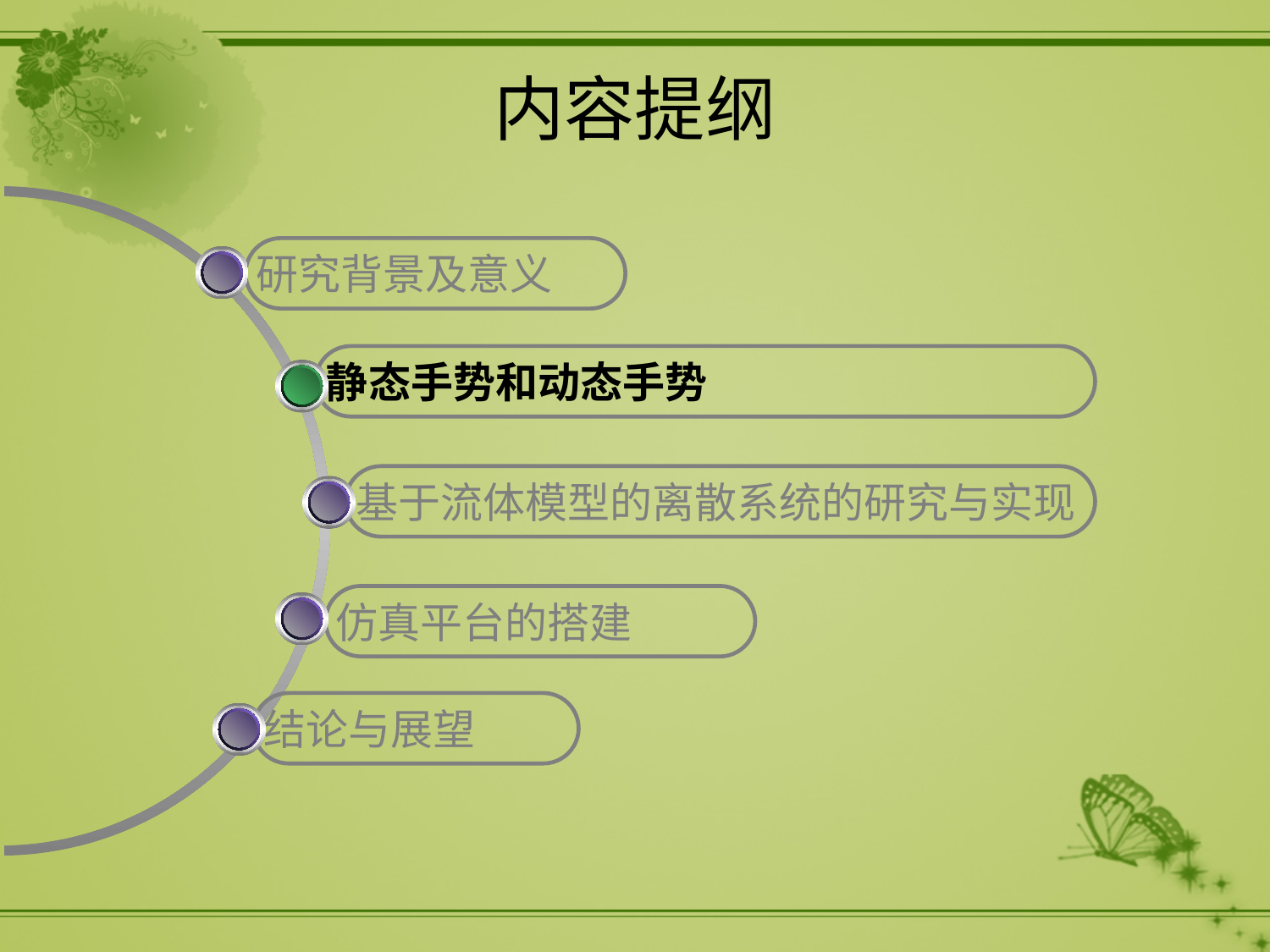

内容提纲

研究背景及意义

静态手势和动态手势

基于流体模型的离散系统的研究与实现

仿真平台的搭建

结论与展望